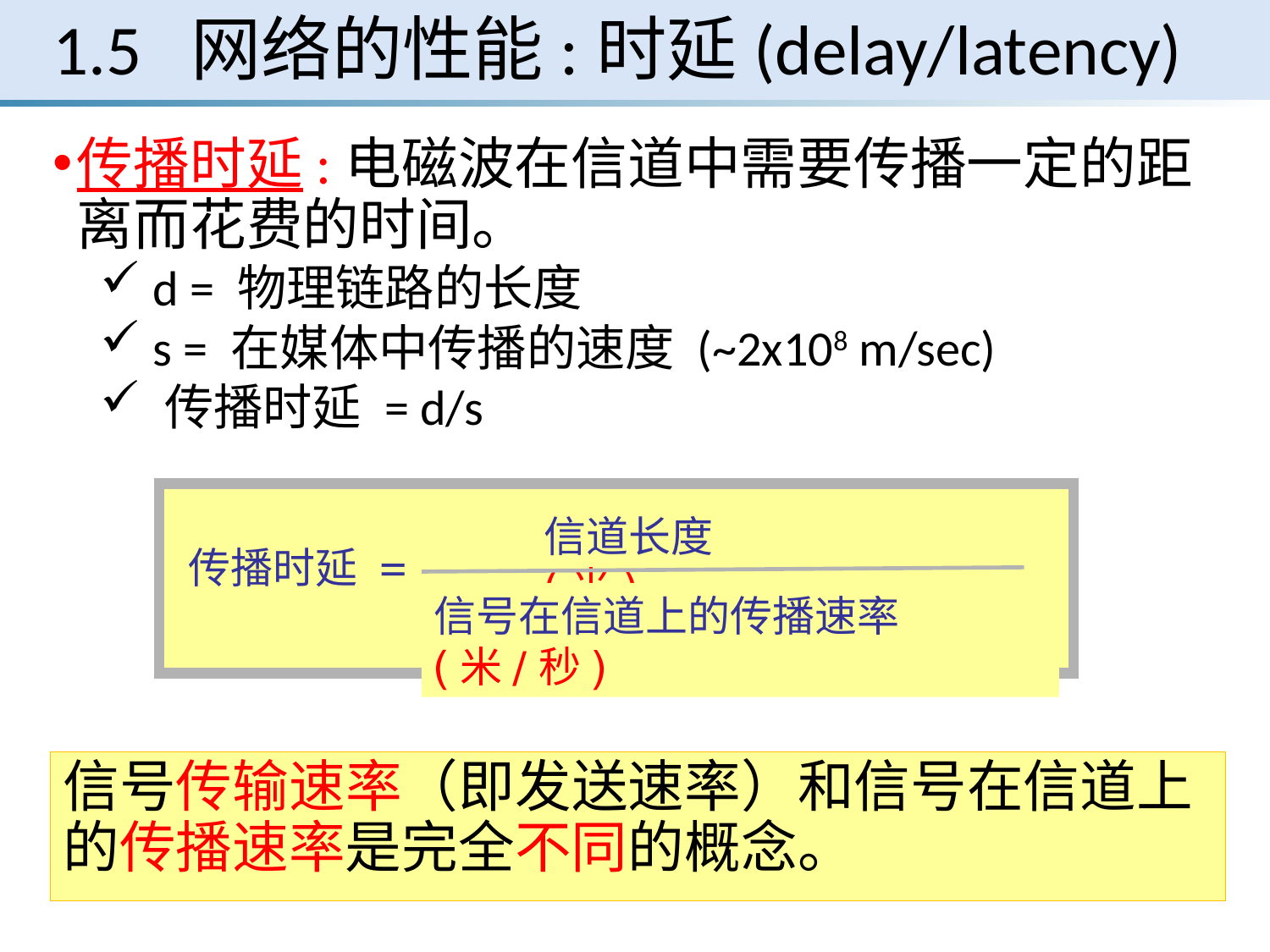

# 1.5  网络的性能:时延(delay/latency)

传播时延:电磁波在信道中需要传播一定的距离而花费的时间。
 d = 物理链路的长度
 s = 在媒体中传播的速度 (~2x108 m/sec)
 传播时延 = d/s

信道长度(米)
传播时延 =

信号在信道上的传播速率(米/秒)
信号传输速率（即发送速率）和信号在信道上的传播速率是完全不同的概念。